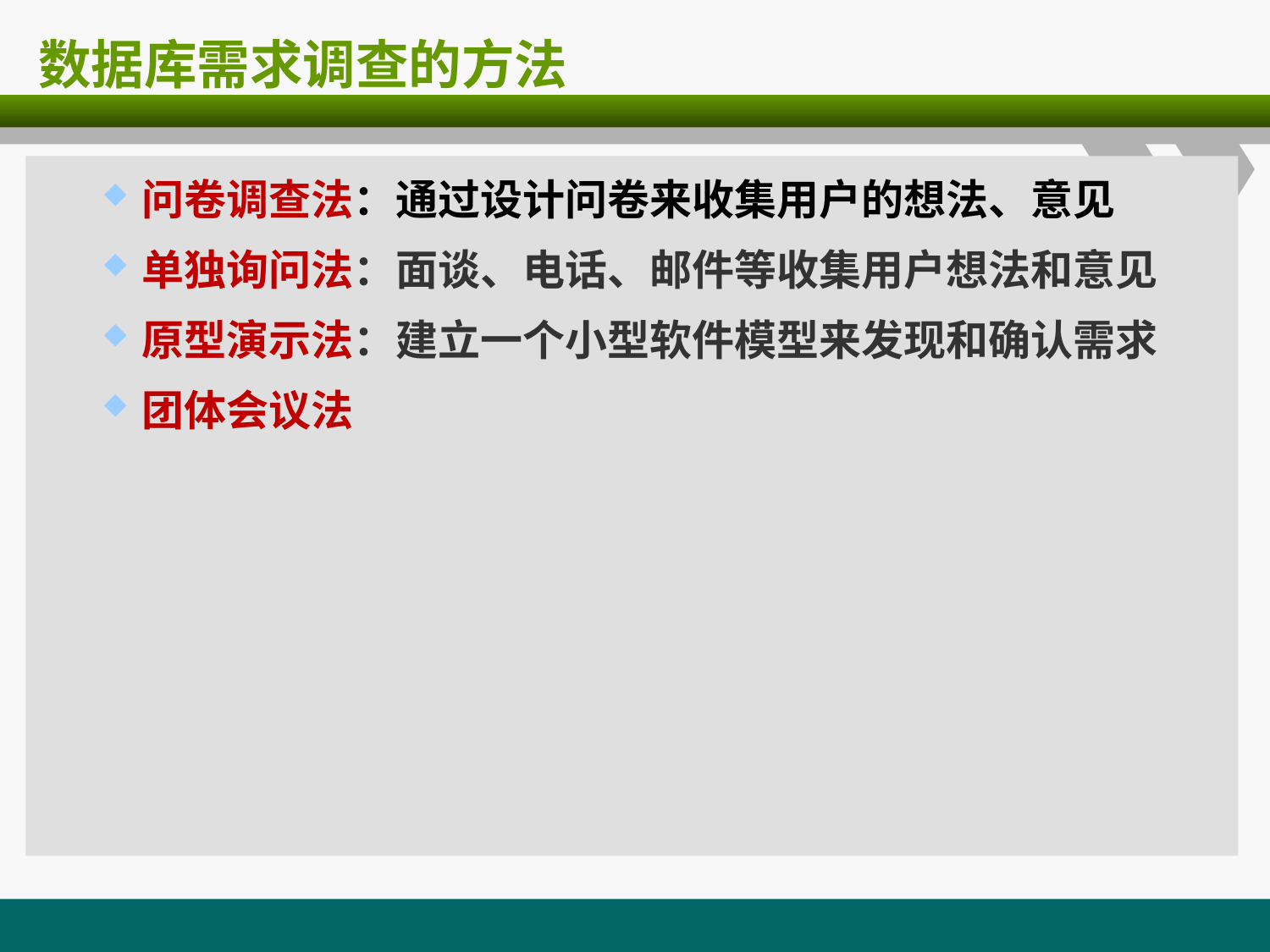

# 数据库需求调查的方法
问卷调查法：通过设计问卷来收集用户的想法、意见
单独询问法：面谈、电话、邮件等收集用户想法和意见
原型演示法：建立一个小型软件模型来发现和确认需求
团体会议法